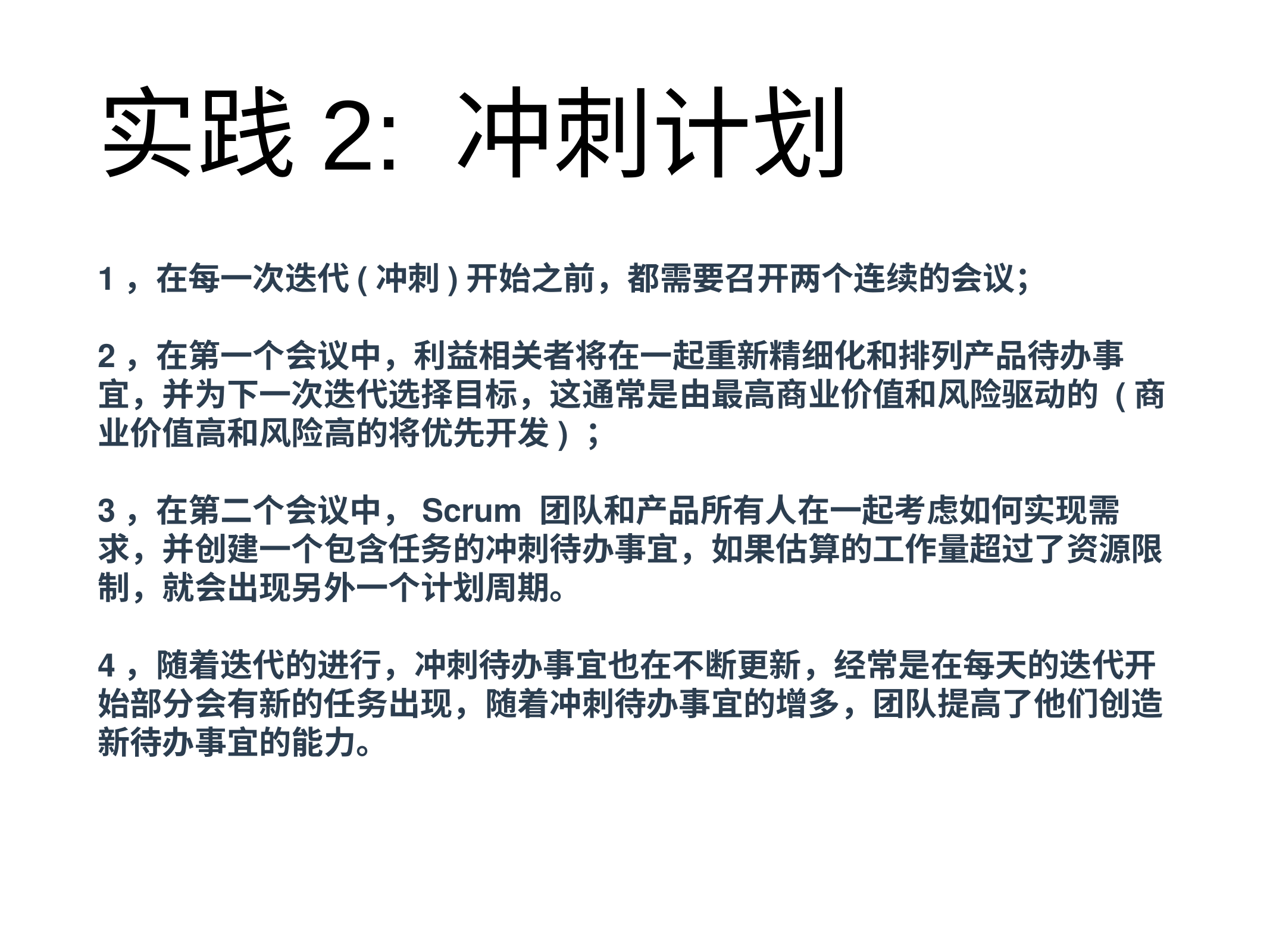

1，在每⼀次迭代(冲刺)开始之前，都需要召开两个连续的会议；

2，在第⼀个会议中，利益相关者将在⼀起重新精细化和排列产品待办事宜，并为下⼀次迭代选择目标，这通常是由最高商业价值和风险驱动的 (商业价值高和⻛险高的将优先开发) ；

3，在第⼆个会议中，Scrum 团队和产品所有⼈在⼀起考虑如何实现需求，并创建⼀个包含任务的冲刺待办事宜，如果估算的⼯作量超过了资源限制，就会出现另外⼀个计划周期。

4，随着迭代的进⾏，冲刺待办事宜也在不断更新，经常是在每天的迭代开始部分会有新的任务出现，随着冲刺待办事宜的增多，团队提⾼了他们创造新待办事宜的能⼒。
# 实践2: 冲刺计划